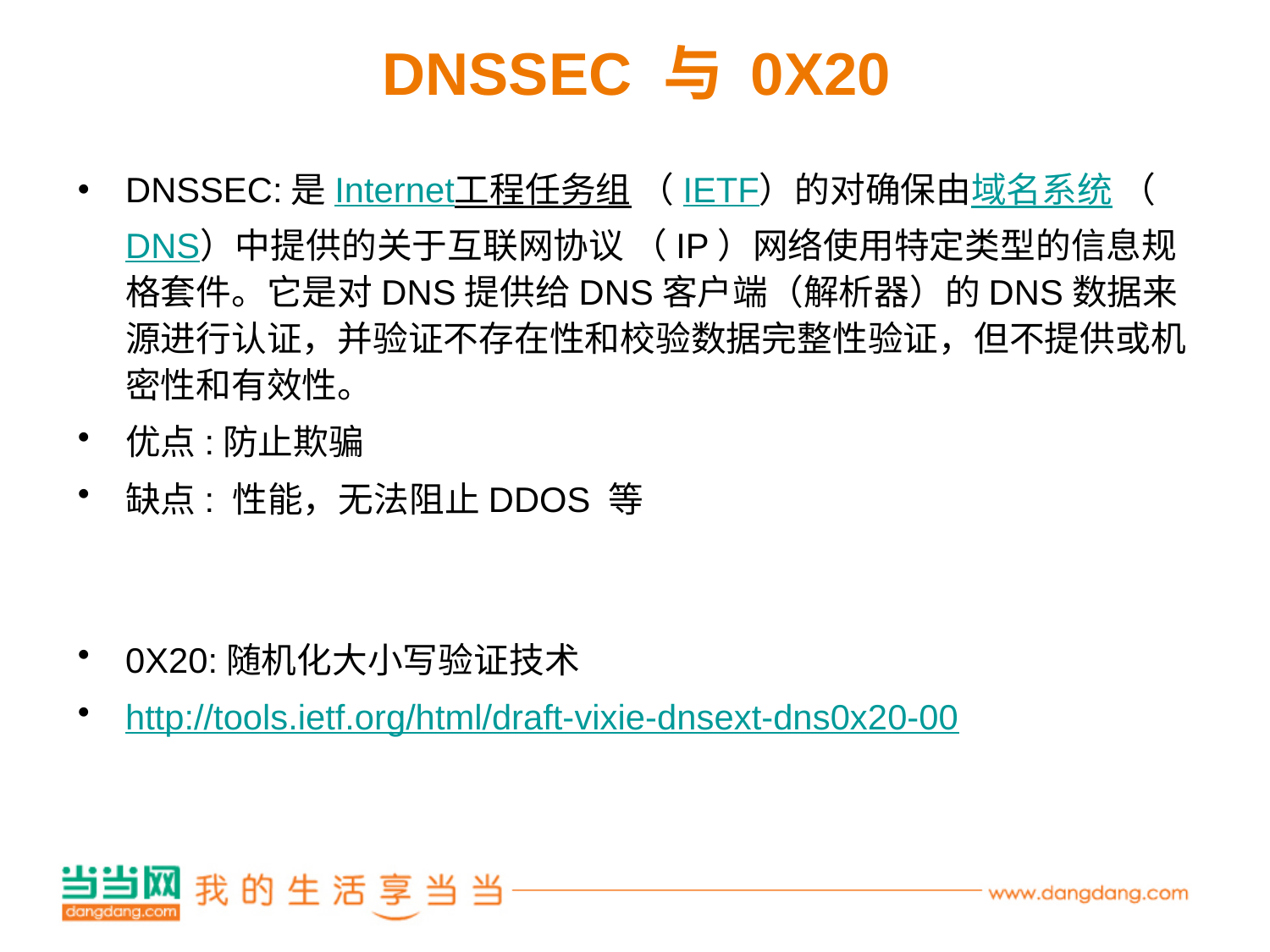

# DNSSEC 与 0X20
DNSSEC:是Internet工程任务组 （IETF）的对确保由域名系统 （DNS）中提供的关于互联网协议 （IP）网络使用特定类型的信息规格套件。它是对DNS提供给DNS客户端（解析器）的DNS数据来源进行认证，并验证不存在性和校验数据完整性验证，但不提供或机密性和有效性。
优点:防止欺骗
缺点: 性能，无法阻止DDOS 等

0X20:随机化大小写验证技术
http://tools.ietf.org/html/draft-vixie-dnsext-dns0x20-00